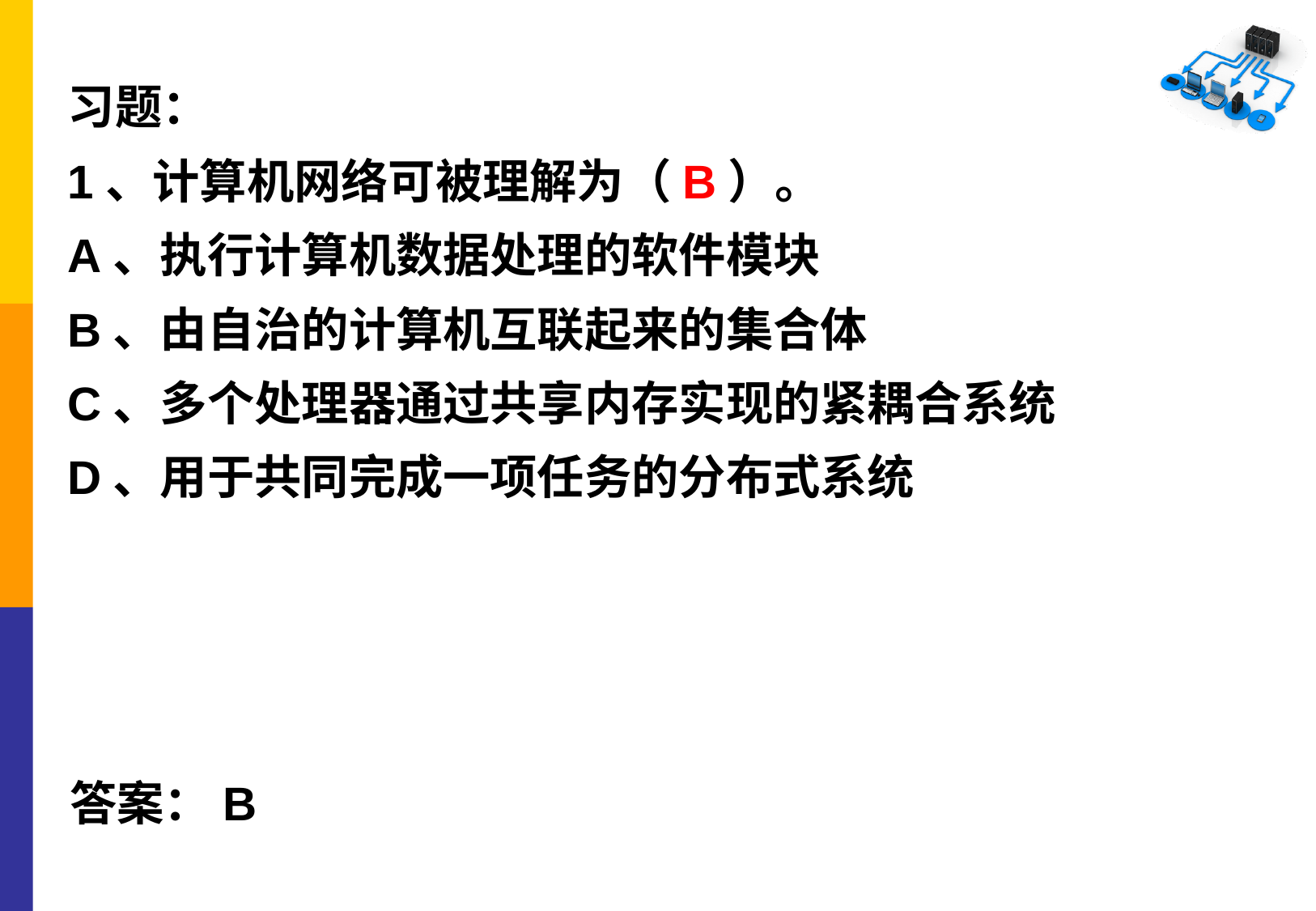

习题：
1、计算机网络可被理解为（B）。
A、执行计算机数据处理的软件模块
B、由自治的计算机互联起来的集合体
C、多个处理器通过共享内存实现的紧耦合系统
D、用于共同完成一项任务的分布式系统
答案：B